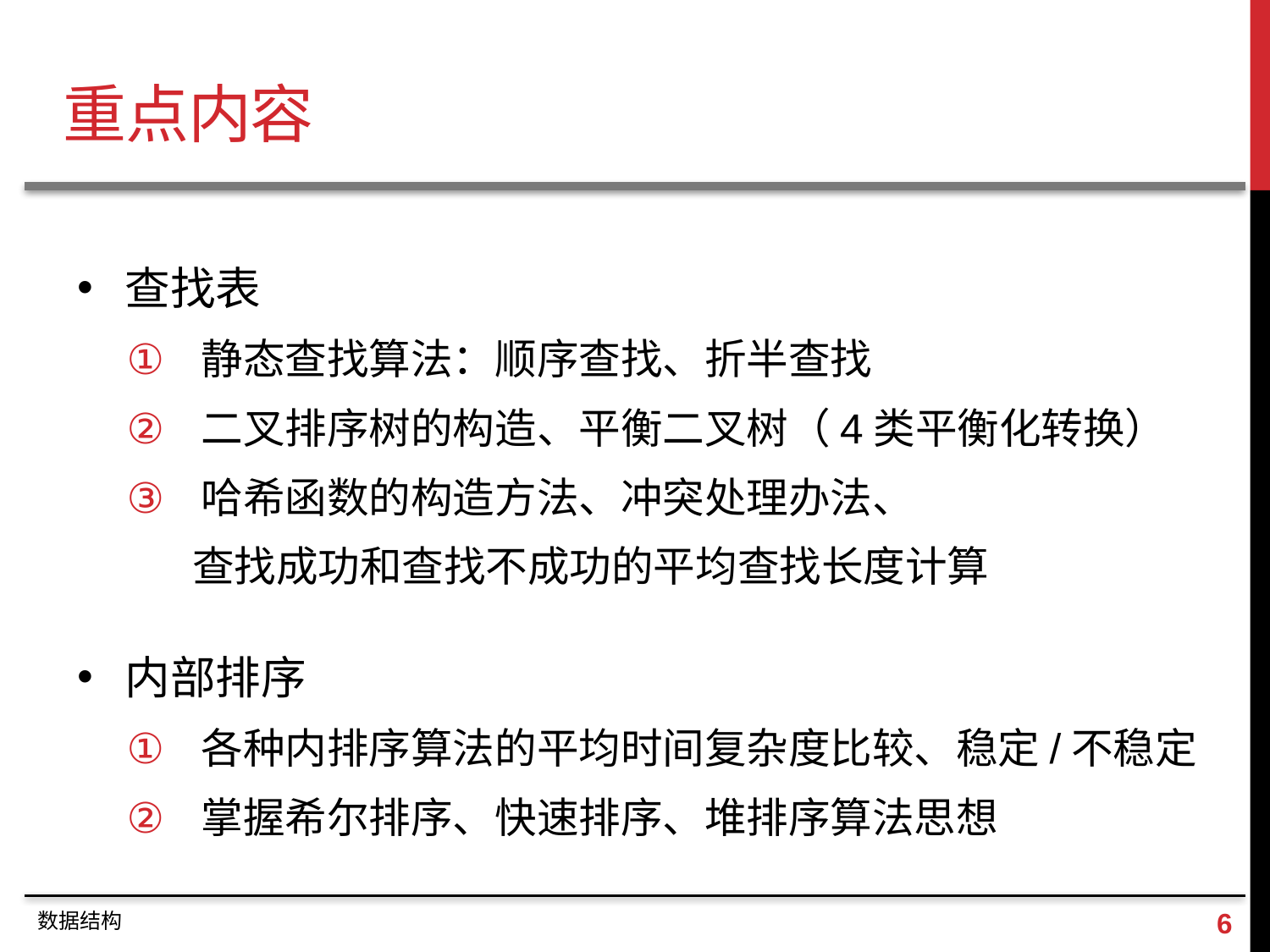

# 重点内容
查找表
静态查找算法：顺序查找、折半查找
二叉排序树的构造、平衡二叉树（4类平衡化转换）
哈希函数的构造方法、冲突处理办法、
      查找成功和查找不成功的平均查找长度计算
内部排序
各种内排序算法的平均时间复杂度比较、稳定/不稳定
掌握希尔排序、快速排序、堆排序算法思想
6
数据结构